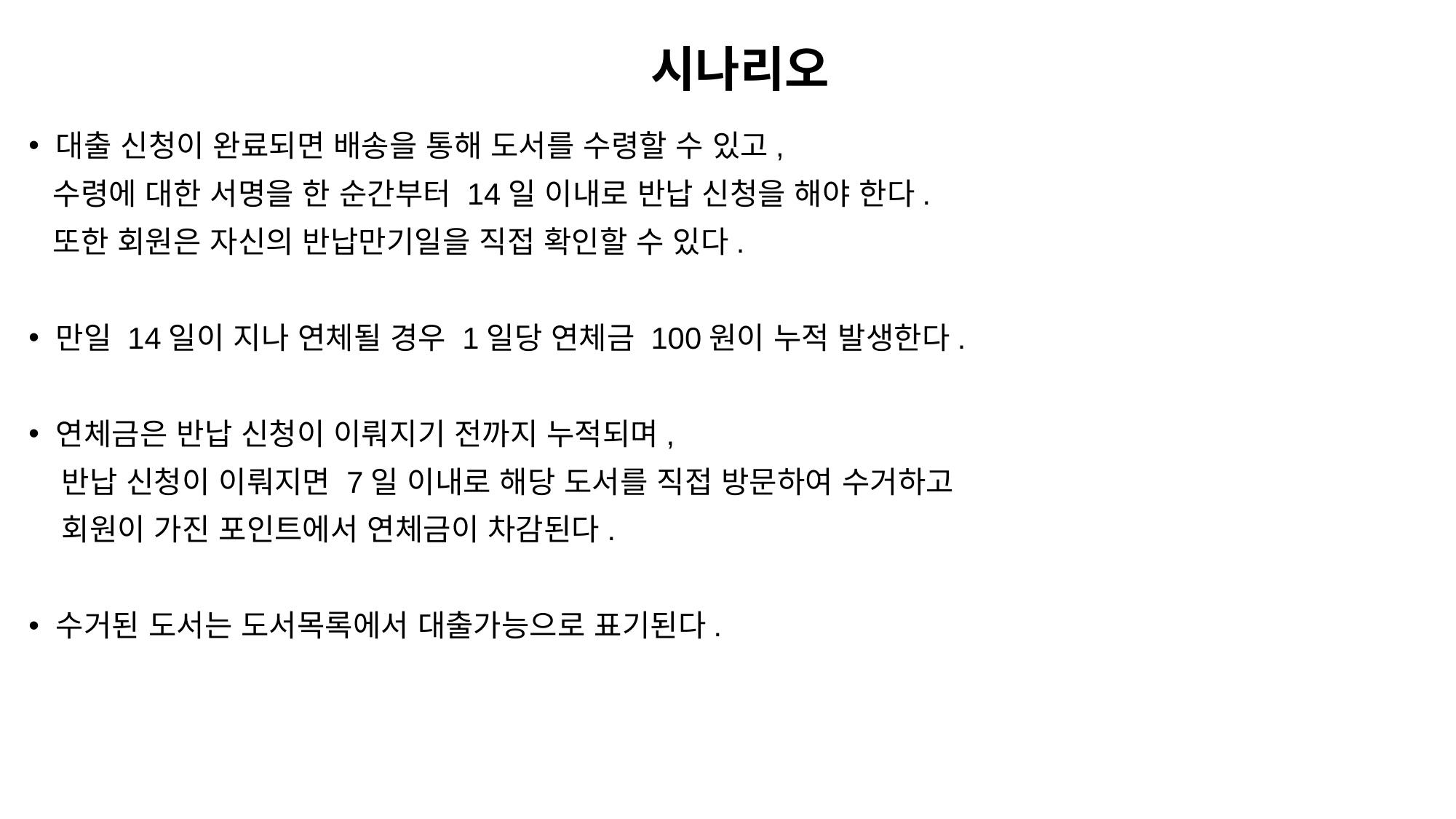

시나리오
대출 신청이 완료되면 배송을 통해 도서를 수령할 수 있고,
  수령에 대한 서명을 한 순간부터 14일 이내로 반납 신청을 해야 한다.
  또한 회원은 자신의 반납만기일을 직접 확인할 수 있다.

만일 14일이 지나 연체될 경우 1일당 연체금 100원이 누적 발생한다.

연체금은 반납 신청이 이뤄지기 전까지 누적되며,
   반납 신청이 이뤄지면 7일 이내로 해당 도서를 직접 방문하여 수거하고
   회원이 가진 포인트에서 연체금이 차감된다.

수거된 도서는 도서목록에서 대출가능으로 표기된다.